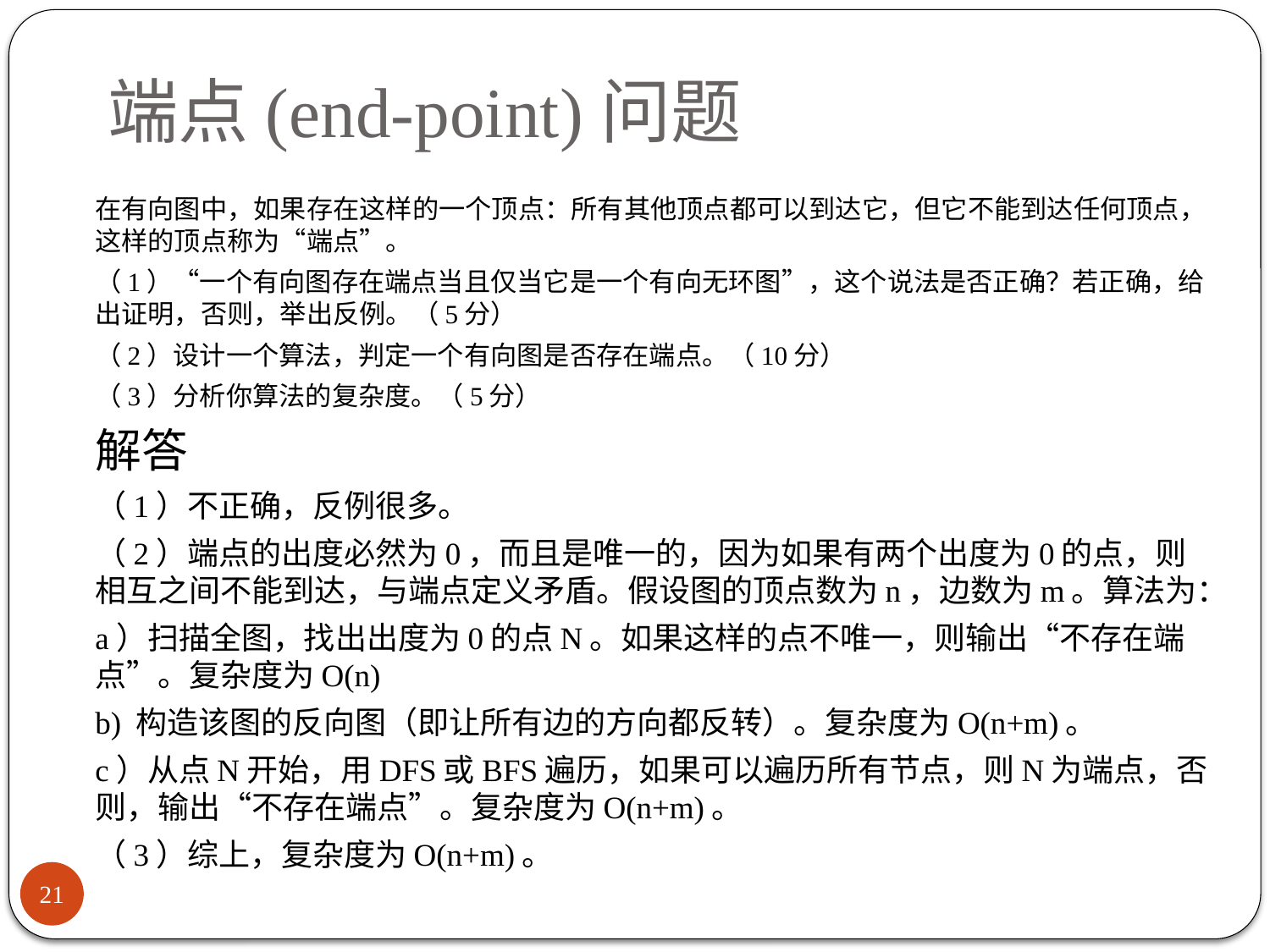

# 端点(end-point)问题
在有向图中，如果存在这样的一个顶点：所有其他顶点都可以到达它，但它不能到达任何顶点，这样的顶点称为“端点”。
（1）“一个有向图存在端点当且仅当它是一个有向无环图”，这个说法是否正确？若正确，给出证明，否则，举出反例。（5分）
（2）设计一个算法，判定一个有向图是否存在端点。（10分）
（3）分析你算法的复杂度。（5分）
解答
（1）不正确，反例很多。
（2）端点的出度必然为0，而且是唯一的，因为如果有两个出度为0的点，则相互之间不能到达，与端点定义矛盾。假设图的顶点数为n，边数为m。算法为：
a）扫描全图，找出出度为0的点N。如果这样的点不唯一，则输出“不存在端点”。复杂度为O(n)
b) 构造该图的反向图（即让所有边的方向都反转）。复杂度为O(n+m)。
c）从点N开始，用DFS或BFS遍历，如果可以遍历所有节点，则N为端点，否则，输出“不存在端点”。复杂度为O(n+m)。
（3）综上，复杂度为O(n+m)。

21